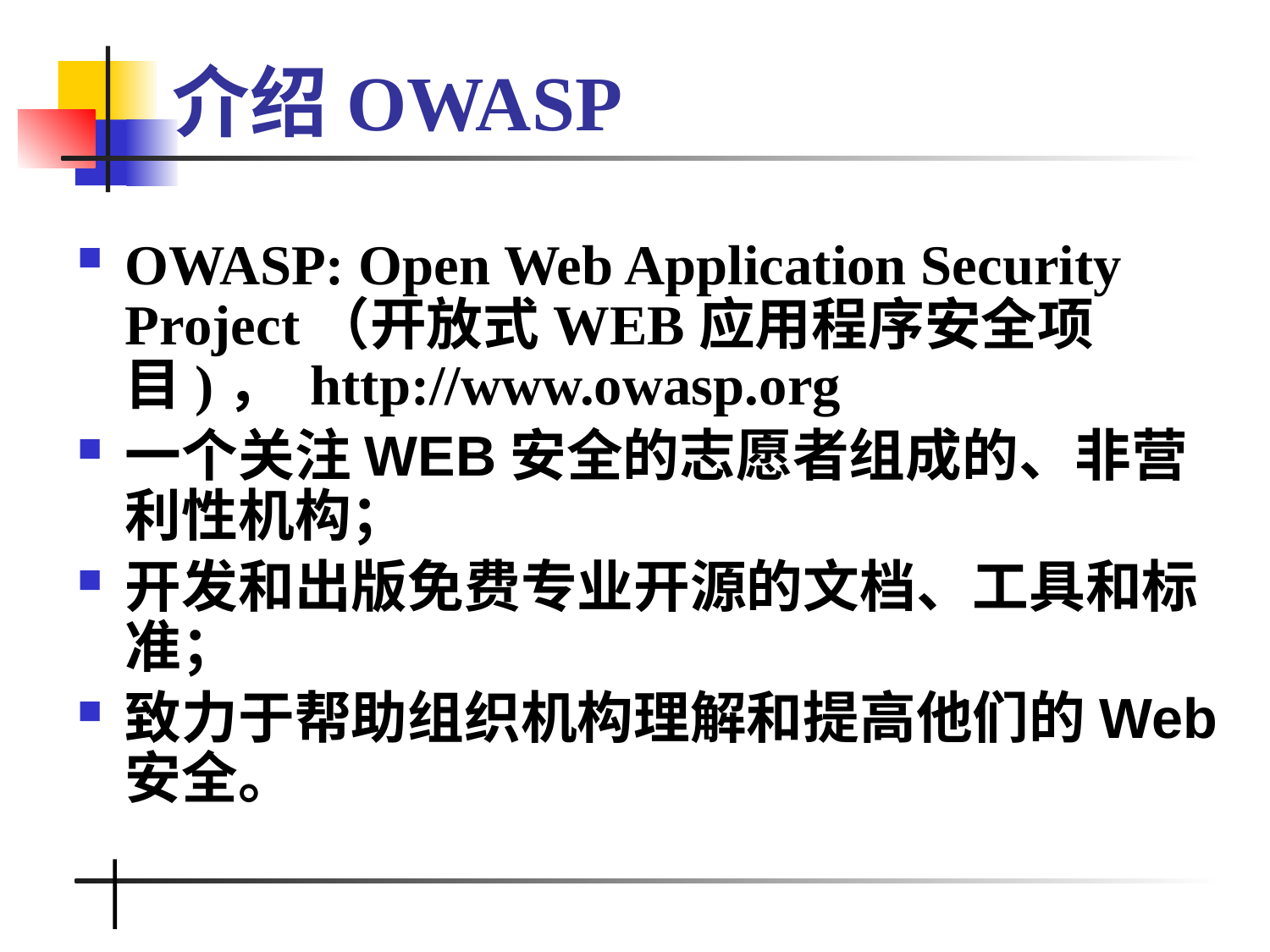

# 介绍OWASP
OWASP: Open Web Application Security Project（开放式WEB应用程序安全项目)， http://www.owasp.org
一个关注WEB安全的志愿者组成的、非营利性机构；
开发和出版免费专业开源的文档、工具和标准；
致力于帮助组织机构理解和提高他们的Web安全。